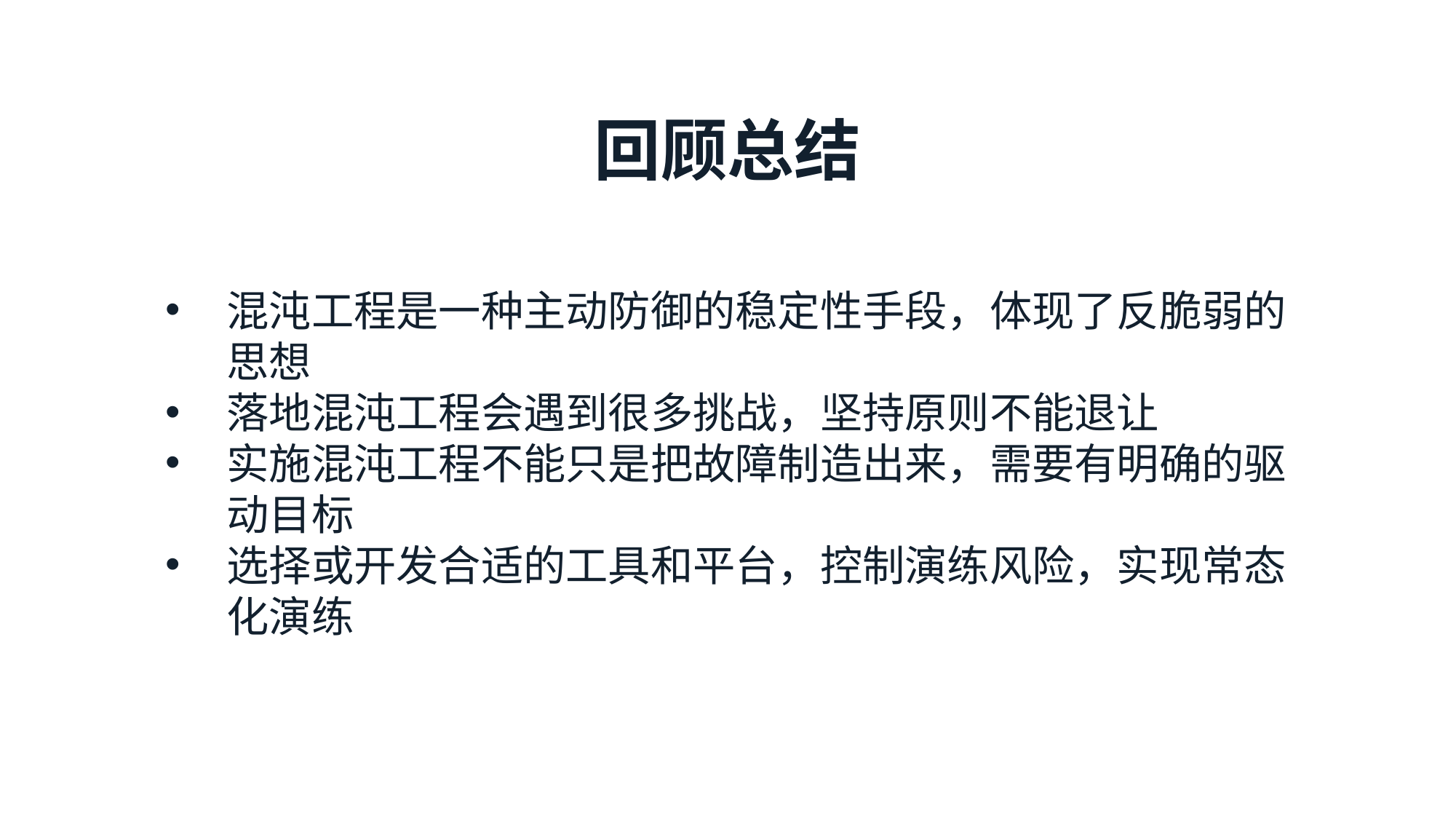

回顾总结
混沌⼯程是⼀种主动防御的稳定性手段，体现了反脆弱的思想
落地混沌工程会遇到很多挑战，坚持原则不能退让
实施混沌工程不能只是把故障制造出来，需要有明确的驱动⽬标
选择或开发合适的工具和平台，控制演练风险，实现常态化演练